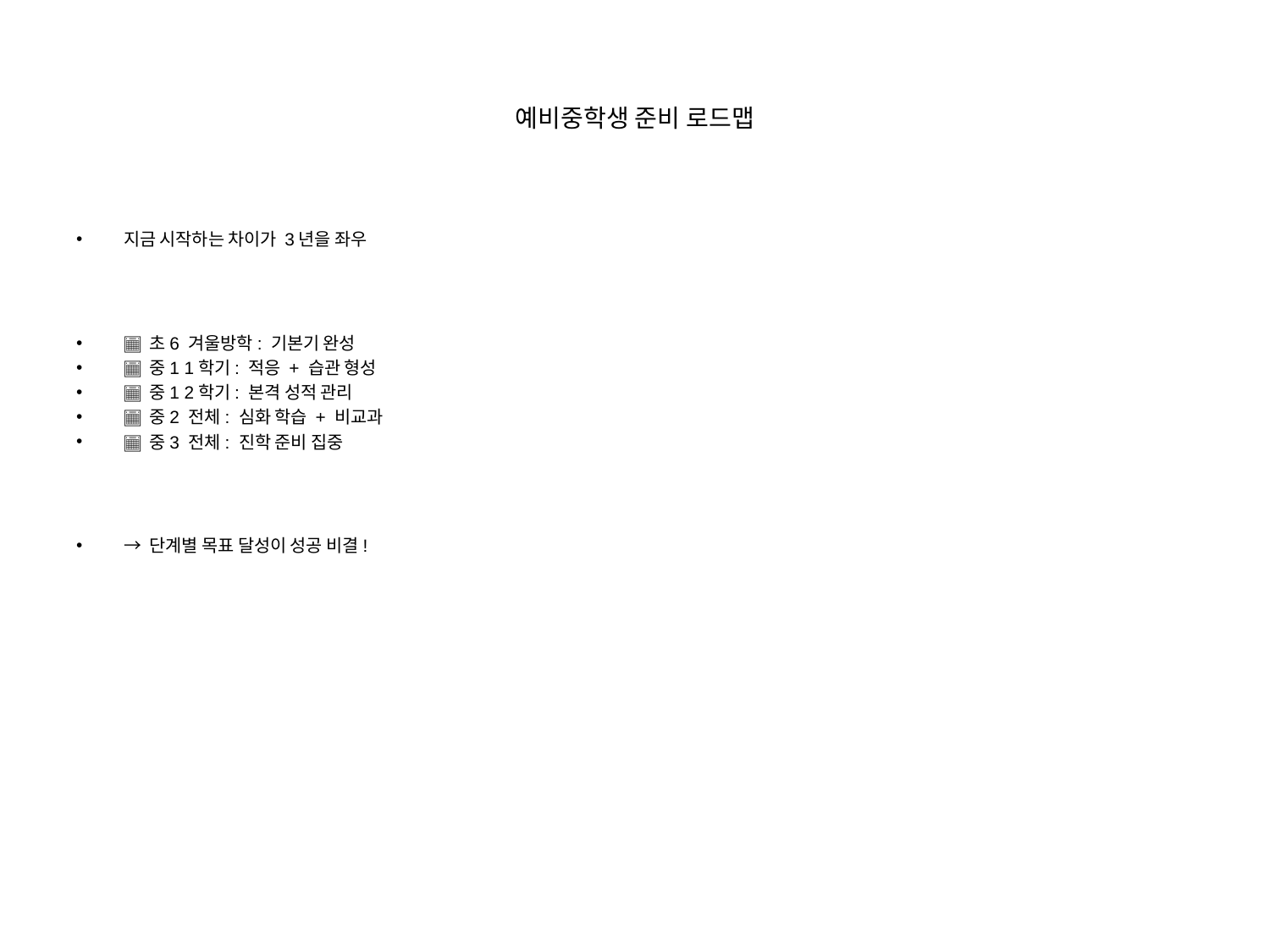

# 예비중학생 준비 로드맵
지금 시작하는 차이가 3년을 좌우

📅 초6 겨울방학: 기본기 완성
📅 중1 1학기: 적응 + 습관 형성
📅 중1 2학기: 본격 성적 관리
📅 중2 전체: 심화 학습 + 비교과
📅 중3 전체: 진학 준비 집중

→ 단계별 목표 달성이 성공 비결!